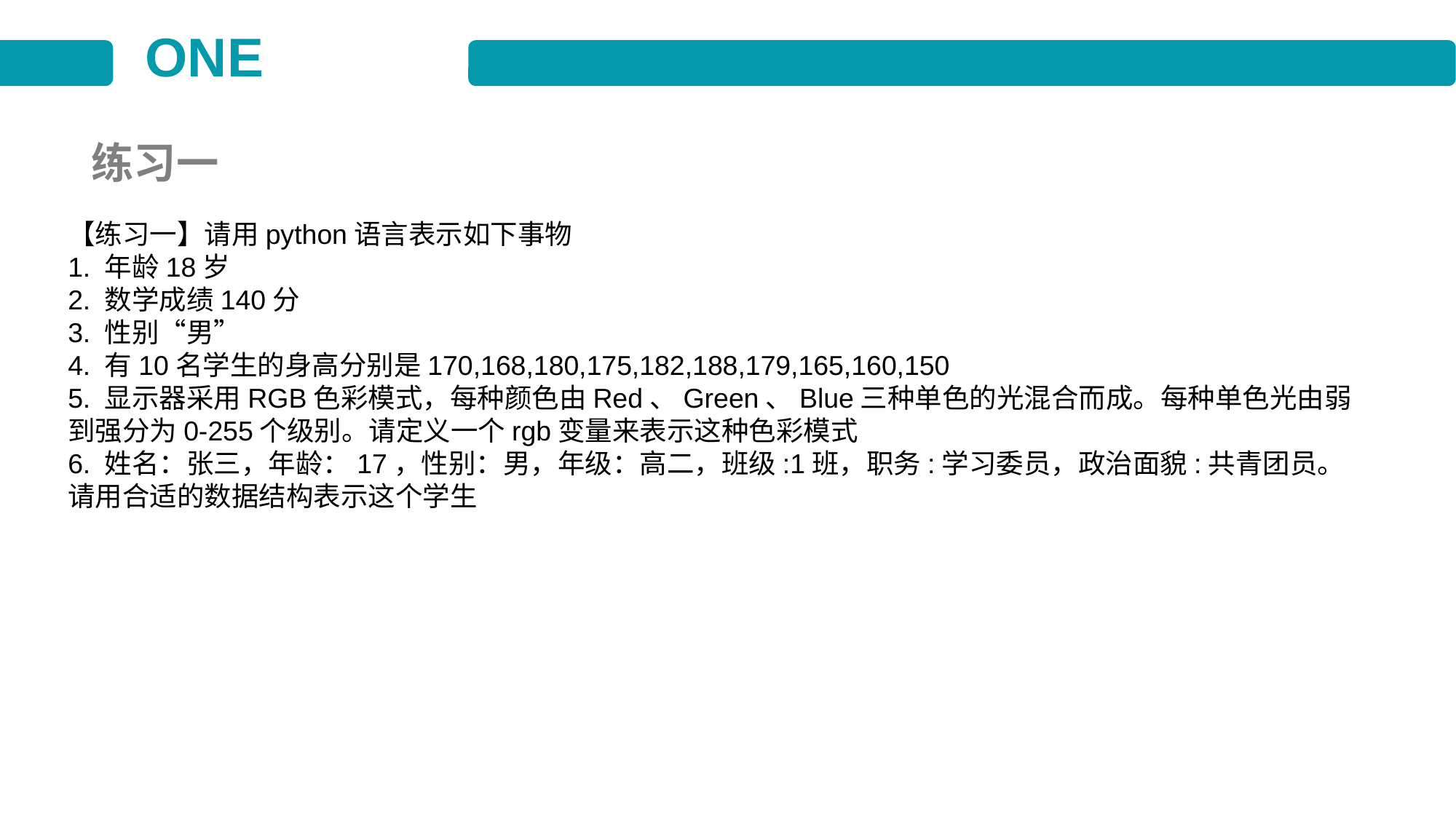

ONE

练习一
【练习一】请用python语言表示如下事物
1. 年龄18岁
2. 数学成绩140分
3. 性别“男”
4. 有10名学生的身高分别是170,168,180,175,182,188,179,165,160,150
5. 显示器采用RGB色彩模式，每种颜色由Red、Green、Blue三种单色的光混合而成。每种单色光由弱到强分为0-255个级别。请定义一个rgb变量来表示这种色彩模式
6. 姓名：张三，年龄：17，性别：男，年级：高二，班级:1班，职务:学习委员，政治面貌:共青团员。请用合适的数据结构表示这个学生